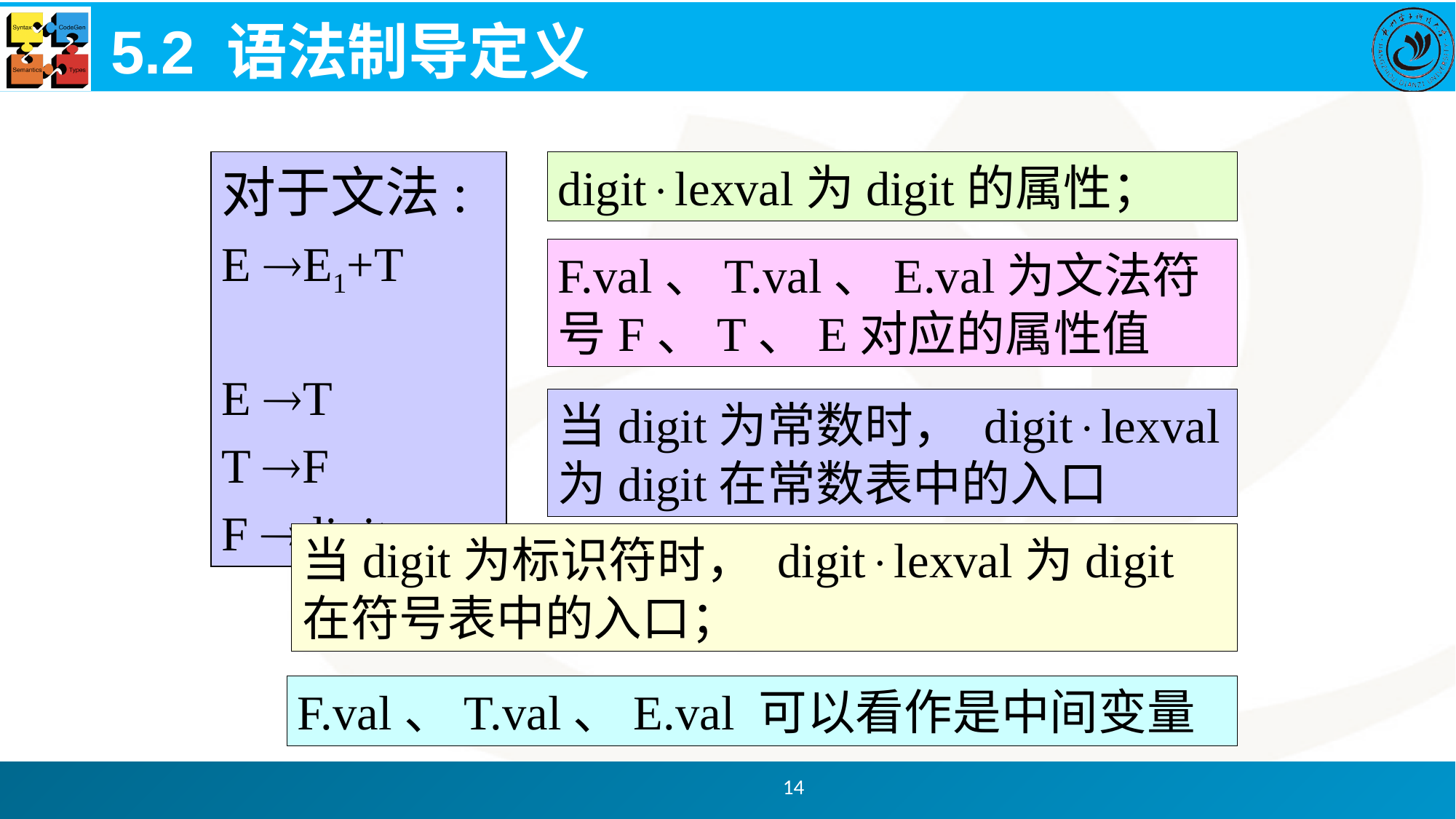

# 5.2 语法制导定义
对于文法:
E →E1+T
E →T
T →F
F →digit
digit⋅lexval为digit的属性；
F.val、T.val、E.val为文法符号F、T、E对应的属性值
当digit为常数时， digit⋅lexval为digit在常数表中的入口
当digit为标识符时， digit⋅lexval为digit在符号表中的入口；
F.val、T.val、E.val 可以看作是中间变量
14